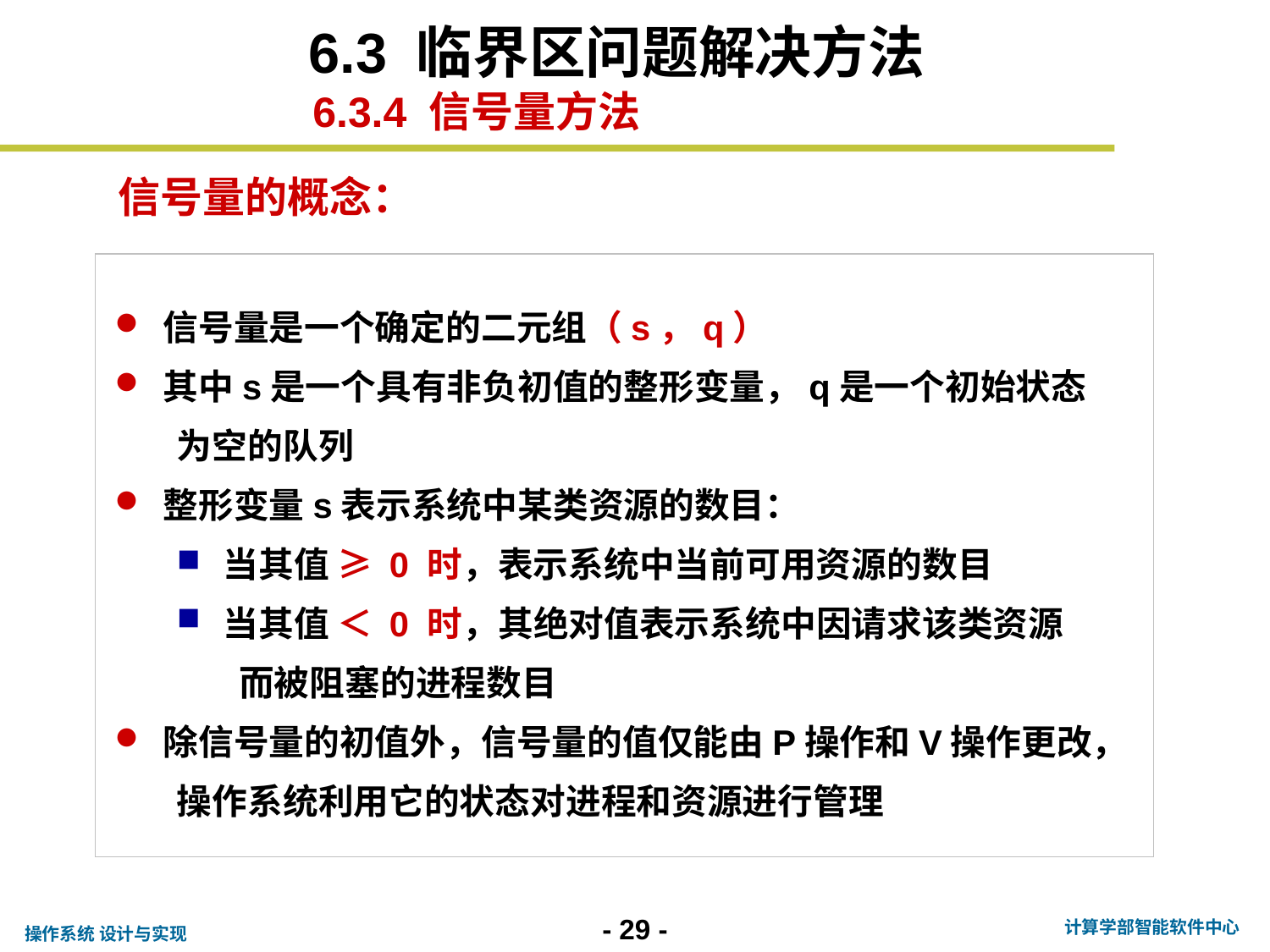

6.3 临界区问题解决方法
6.3.4 信号量方法
信号量的概念：
 信号量是一个确定的二元组（s，q）
 其中s是一个具有非负初值的整形变量，q是一个初始状态
    为空的队列
 整形变量s表示系统中某类资源的数目：
 当其值 ≥ 0 时，表示系统中当前可用资源的数目
 当其值 ＜ 0 时，其绝对值表示系统中因请求该类资源
    而被阻塞的进程数目
 除信号量的初值外，信号量的值仅能由P操作和V操作更改，
    操作系统利用它的状态对进程和资源进行管理